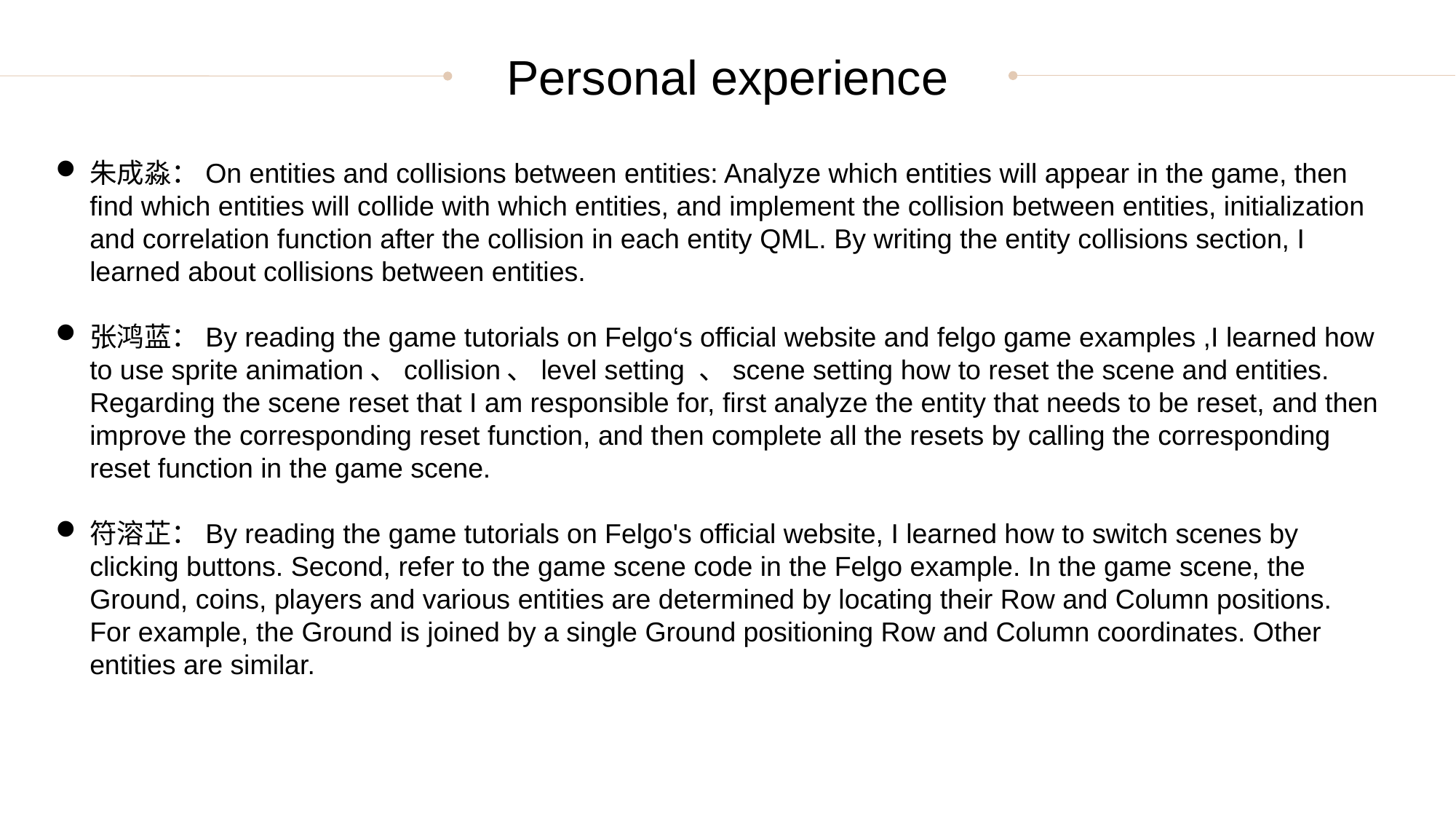

Personal experience
朱成淼：On entities and collisions between entities: Analyze which entities will appear in the game, then find which entities will collide with which entities, and implement the collision between entities, initialization and correlation function after the collision in each entity QML. By writing the entity collisions section, I learned about collisions between entities.

张鸿蓝：By reading the game tutorials on Felgo‘s official website and felgo game examples ,I learned how to use sprite animation、collision、level setting 、scene setting how to reset the scene and entities. Regarding the scene reset that I am responsible for, first analyze the entity that needs to be reset, and then improve the corresponding reset function, and then complete all the resets by calling the corresponding reset function in the game scene.

符溶芷：By reading the game tutorials on Felgo's official website, I learned how to switch scenes by clicking buttons. Second, refer to the game scene code in the Felgo example. In the game scene, the Ground, coins, players and various entities are determined by locating their Row and Column positions. For example, the Ground is joined by a single Ground positioning Row and Column coordinates. Other entities are similar.